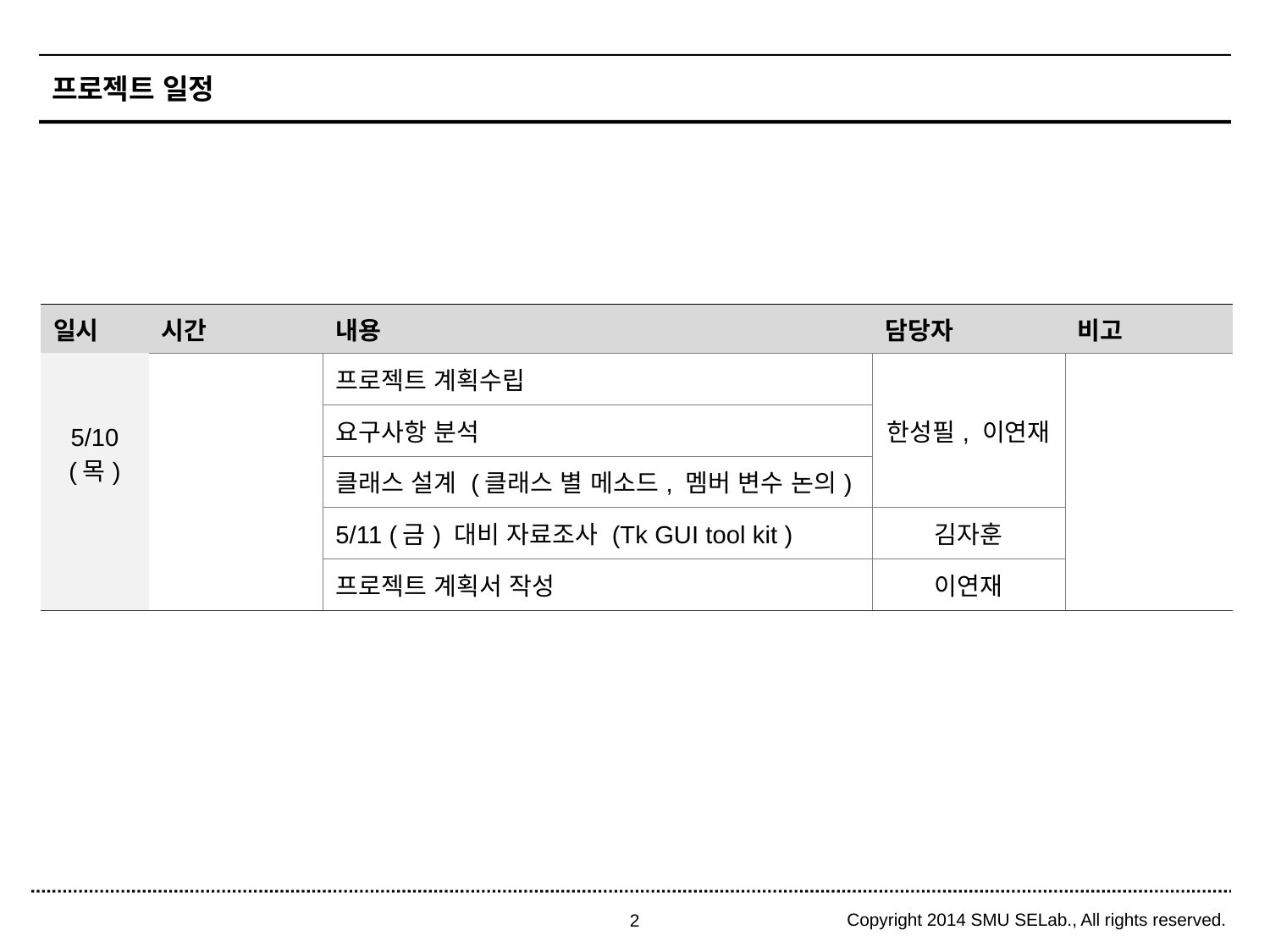

# 프로젝트 일정

| 일시 | 시간 | 내용 | 담당자 | 비고 |
| --- | --- | --- | --- | --- |
| 5/10 (목) |  | 프로젝트 계획수립 | 한성필, 이연재 |  |
|  |  | 요구사항 분석 |  |  |
|  |  | 클래스 설계 (클래스 별 메소드, 멤버 변수 논의) |  |  |
|  |  | 5/11 (금) 대비 자료조사 (Tk GUI tool kit ) | 김자훈 |  |
|  |  | 프로젝트 계획서 작성 | 이연재 |  |